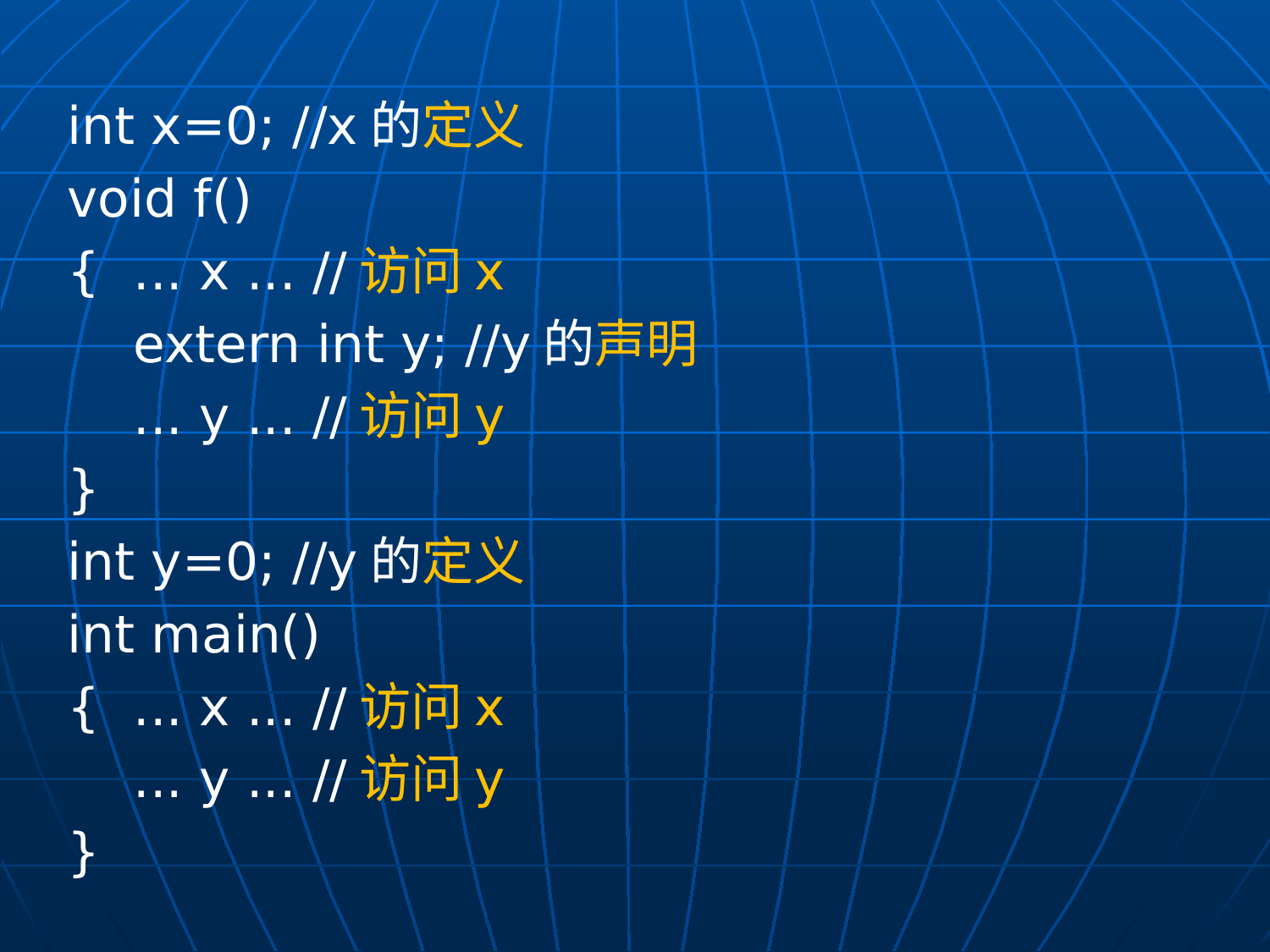

int x=0; //x的定义
void f()
{  ... x ... //访问x
    extern int y; //y的声明
    ... y ... //访问y
}
int y=0; //y的定义
int main()
{  ... x ... //访问x
    ... y ... //访问y
}